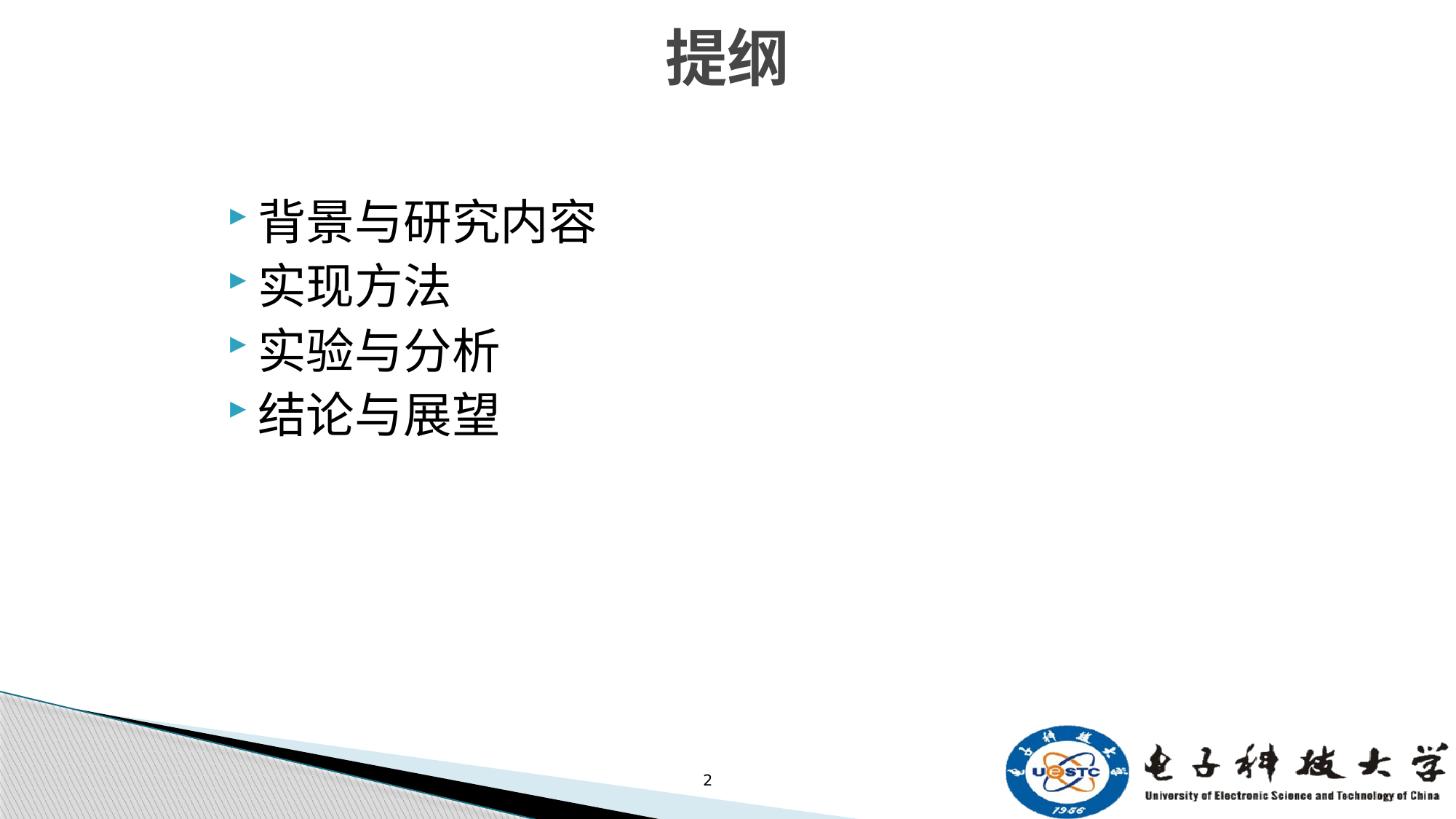

# 提纲
背景与研究内容
实现方法
实验与分析
结论与展望

2